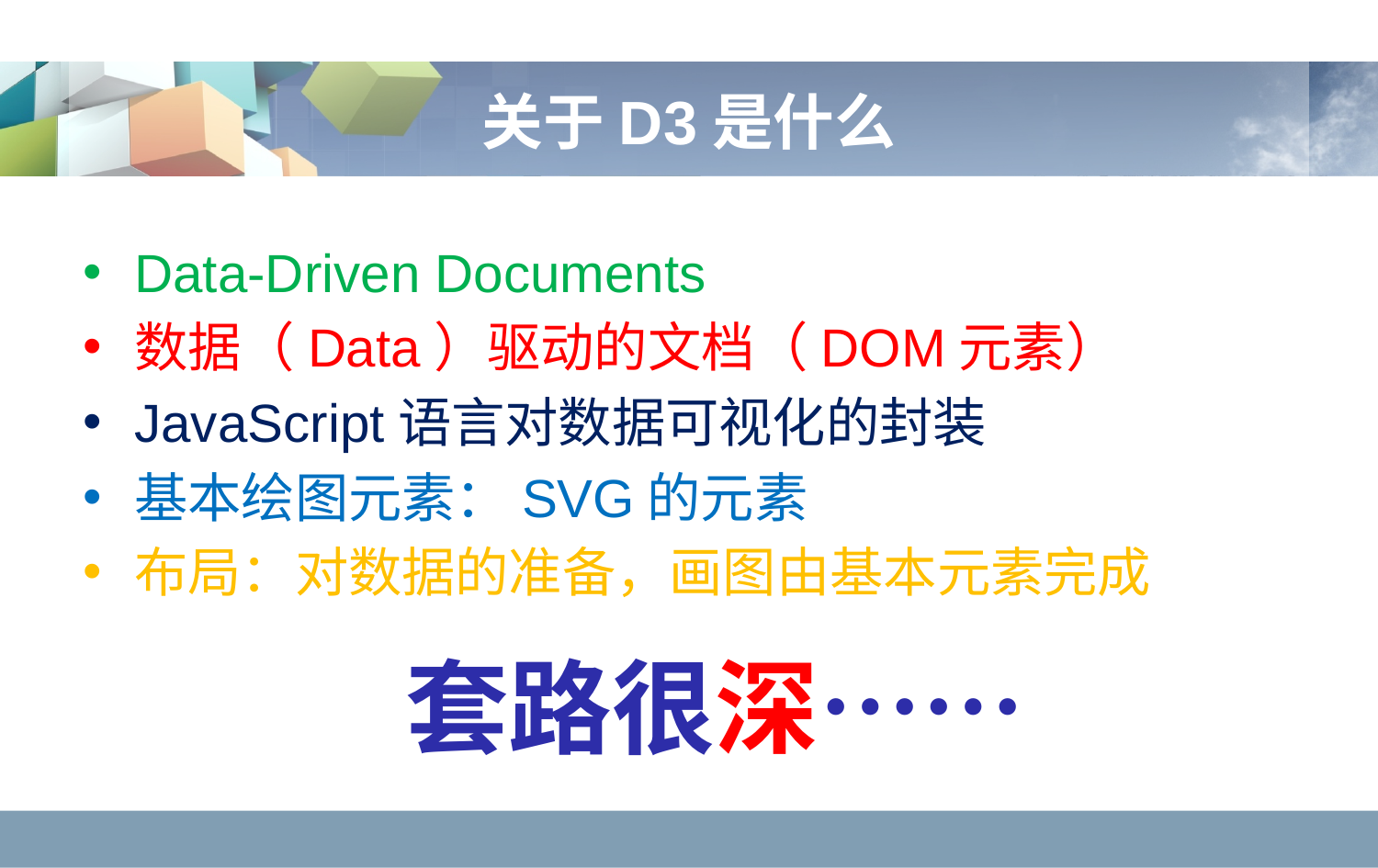

# 关于D3是什么
Data-Driven Documents
数据（Data）驱动的文档（DOM元素）
JavaScript语言对数据可视化的封装
基本绘图元素：SVG的元素
布局：对数据的准备，画图由基本元素完成

套路很深……